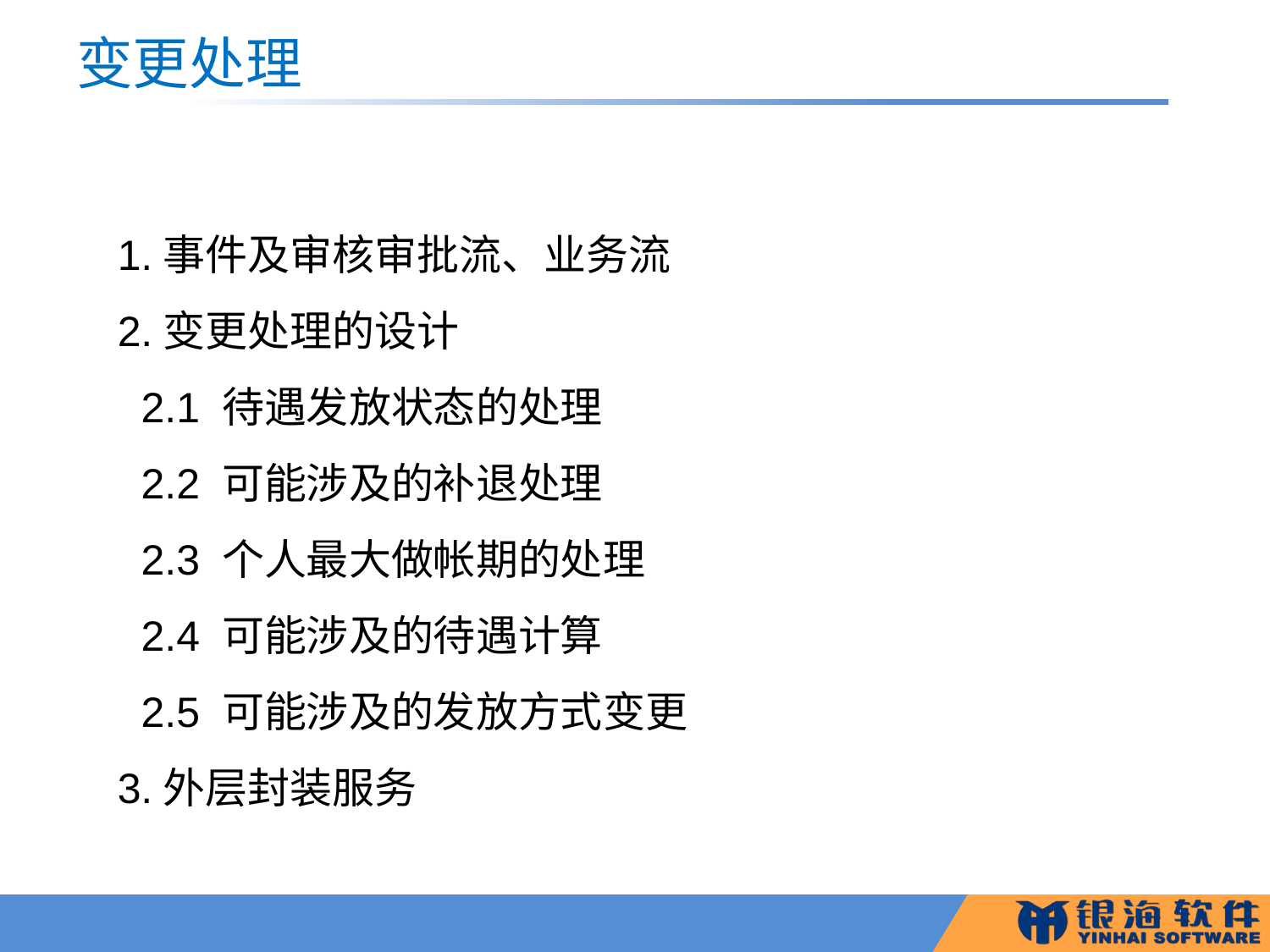

# 变更处理
1.事件及审核审批流、业务流
2.变更处理的设计
  2.1 待遇发放状态的处理
  2.2 可能涉及的补退处理
  2.3 个人最大做帐期的处理
  2.4 可能涉及的待遇计算
  2.5 可能涉及的发放方式变更
3.外层封装服务